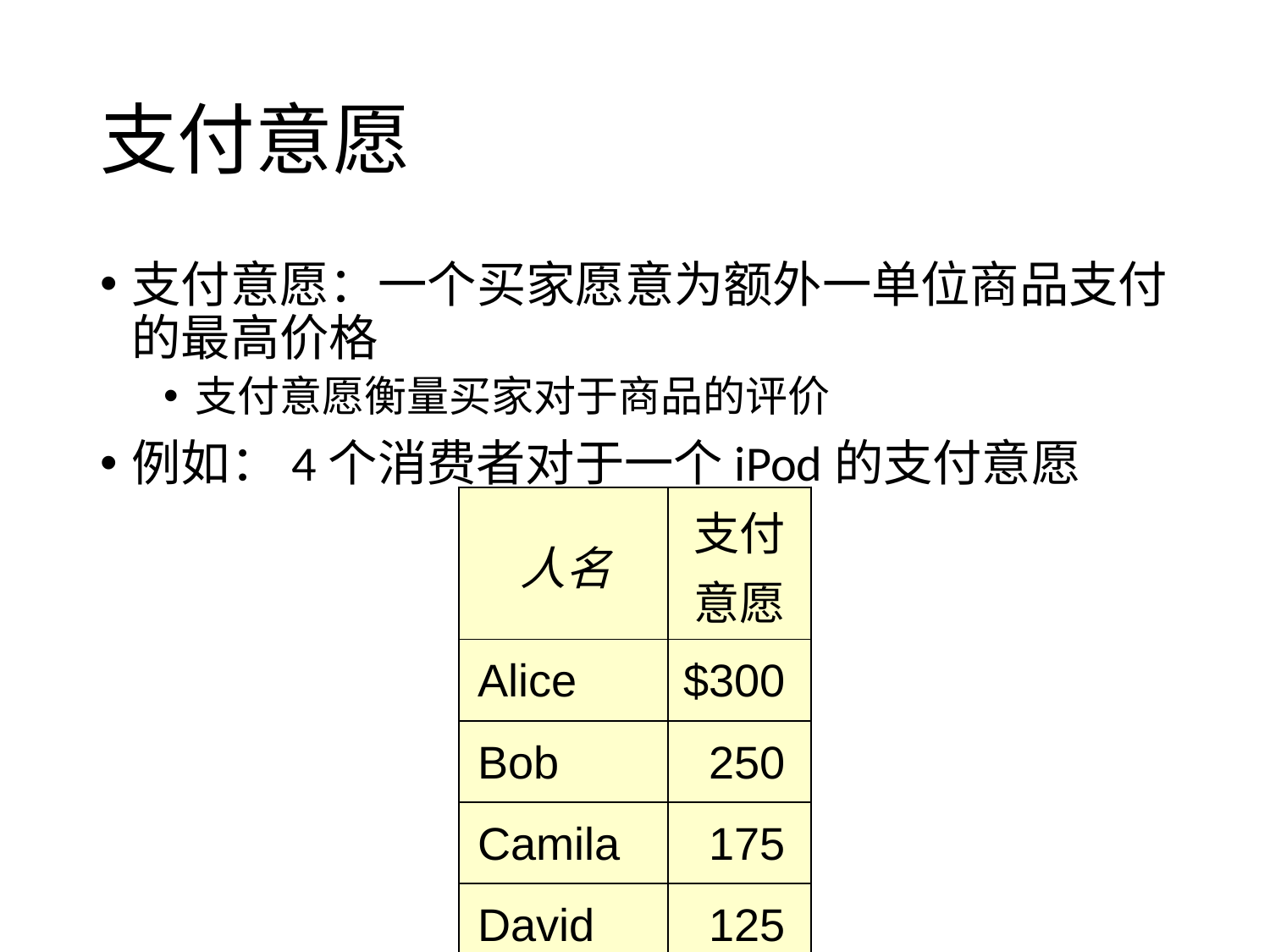

# 支付意愿
支付意愿：一个买家愿意为额外一单位商品支付 的最高价格
支付意愿衡量买家对于商品的评价
例如：4个消费者对于一个iPod的支付意愿

| 人名 | 支付意愿 |
| --- | --- |
| Alice | $300 |
| Bob | 250 |
| Camila | 175 |
| David | 125 |